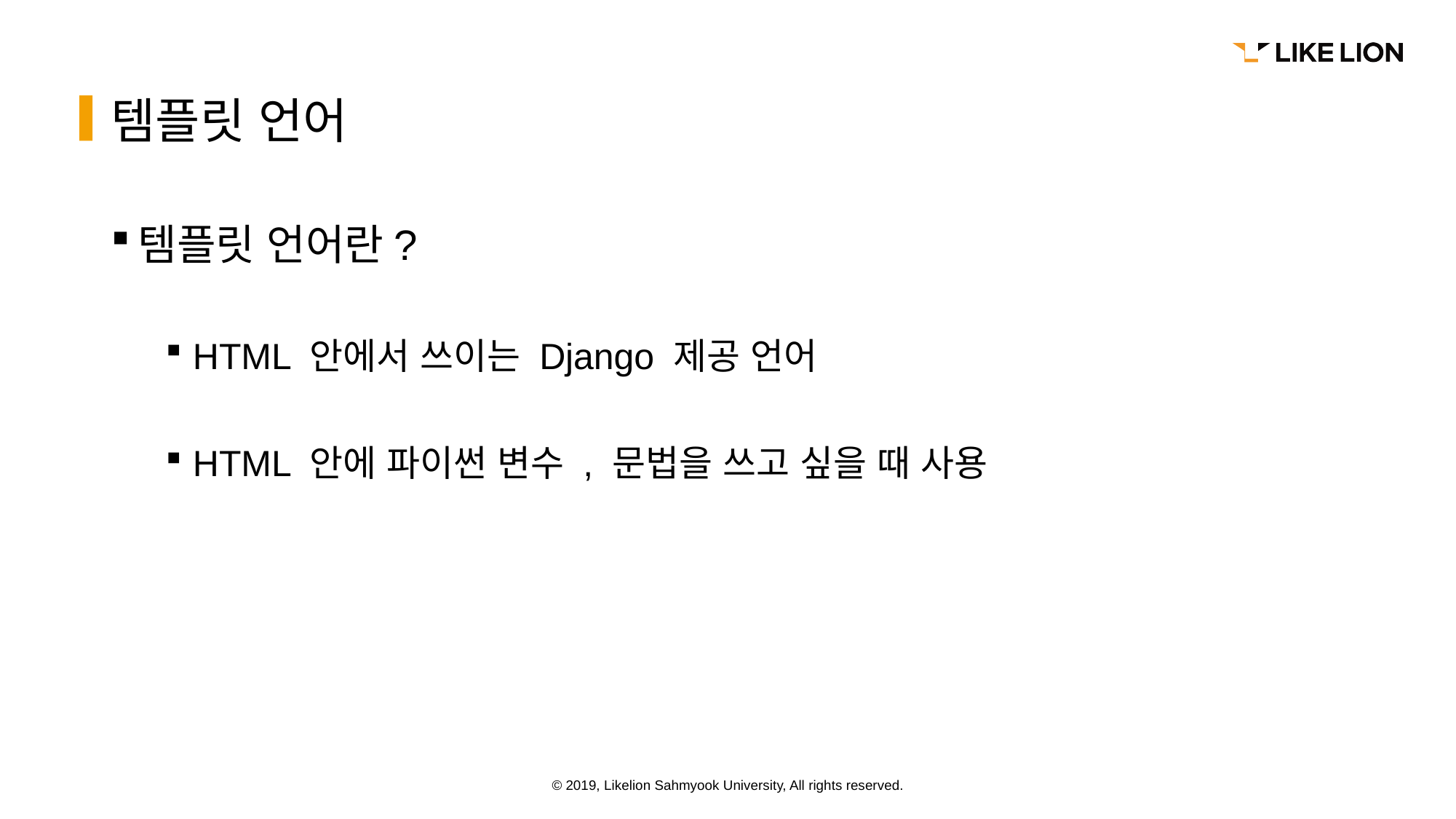

# 템플릿 언어
템플릿 언어란?

HTML 안에서 쓰이는 Django 제공 언어

HTML 안에 파이썬 변수 , 문법을 쓰고 싶을 때 사용